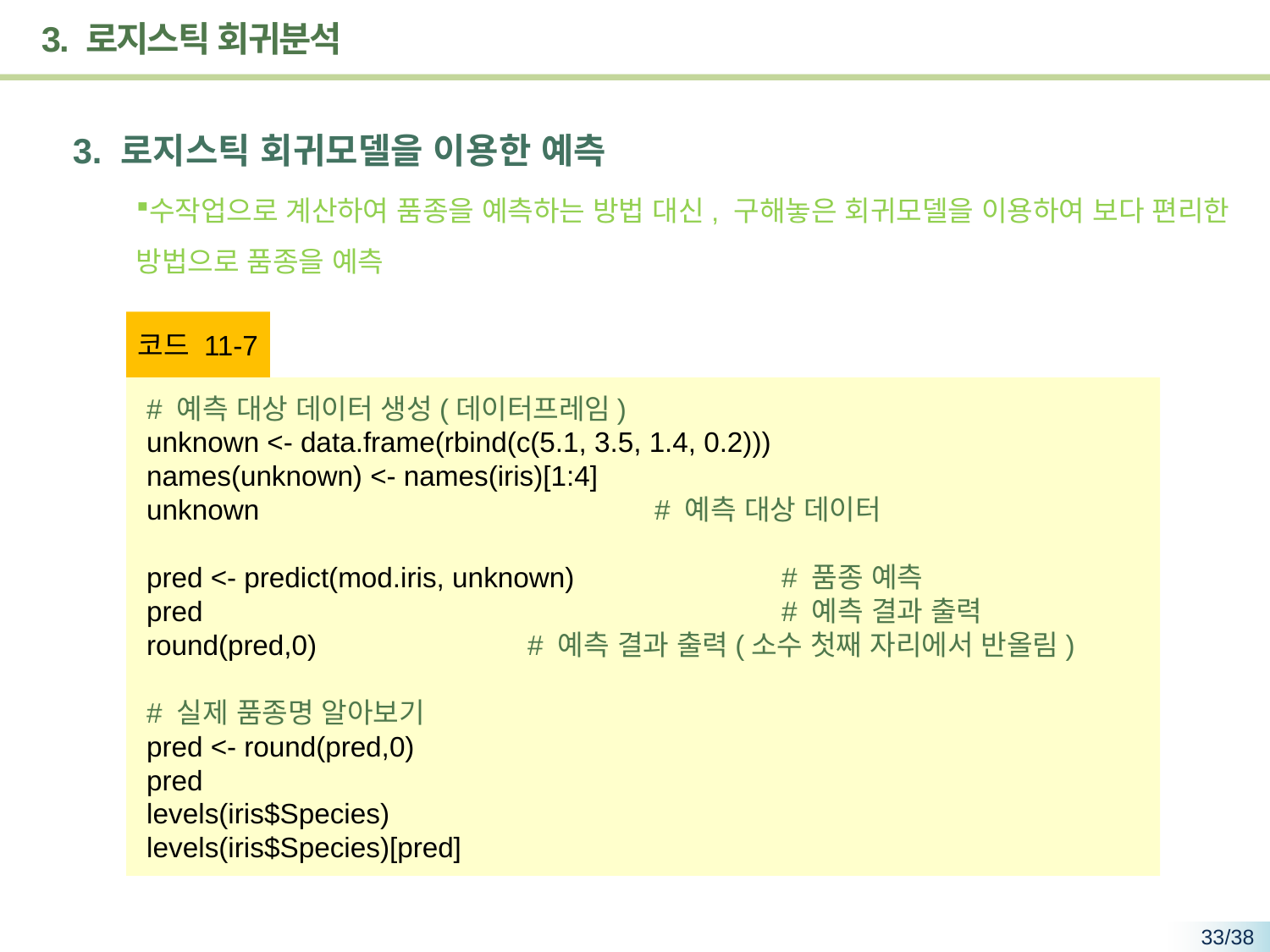

# 3. 로지스틱 회귀분석
3. 로지스틱 회귀모델을 이용한 예측
수작업으로 계산하여 품종을 예측하는 방법 대신, 구해놓은 회귀모델을 이용하여 보다 편리한 방법으로 품종을 예측

코드 11-7

# 예측 대상 데이터 생성(데이터프레임)
unknown <- data.frame(rbind(c(5.1, 3.5, 1.4, 0.2)))
names(unknown) <- names(iris)[1:4]
unknown 				# 예측 대상 데이터

pred <- predict(mod.iris, unknown) 		# 품종 예측
pred 					# 예측 결과 출력
round(pred,0) 		# 예측 결과 출력(소수 첫째 자리에서 반올림)

# 실제 품종명 알아보기
pred <- round(pred,0)
pred
levels(iris$Species)
levels(iris$Species)[pred]